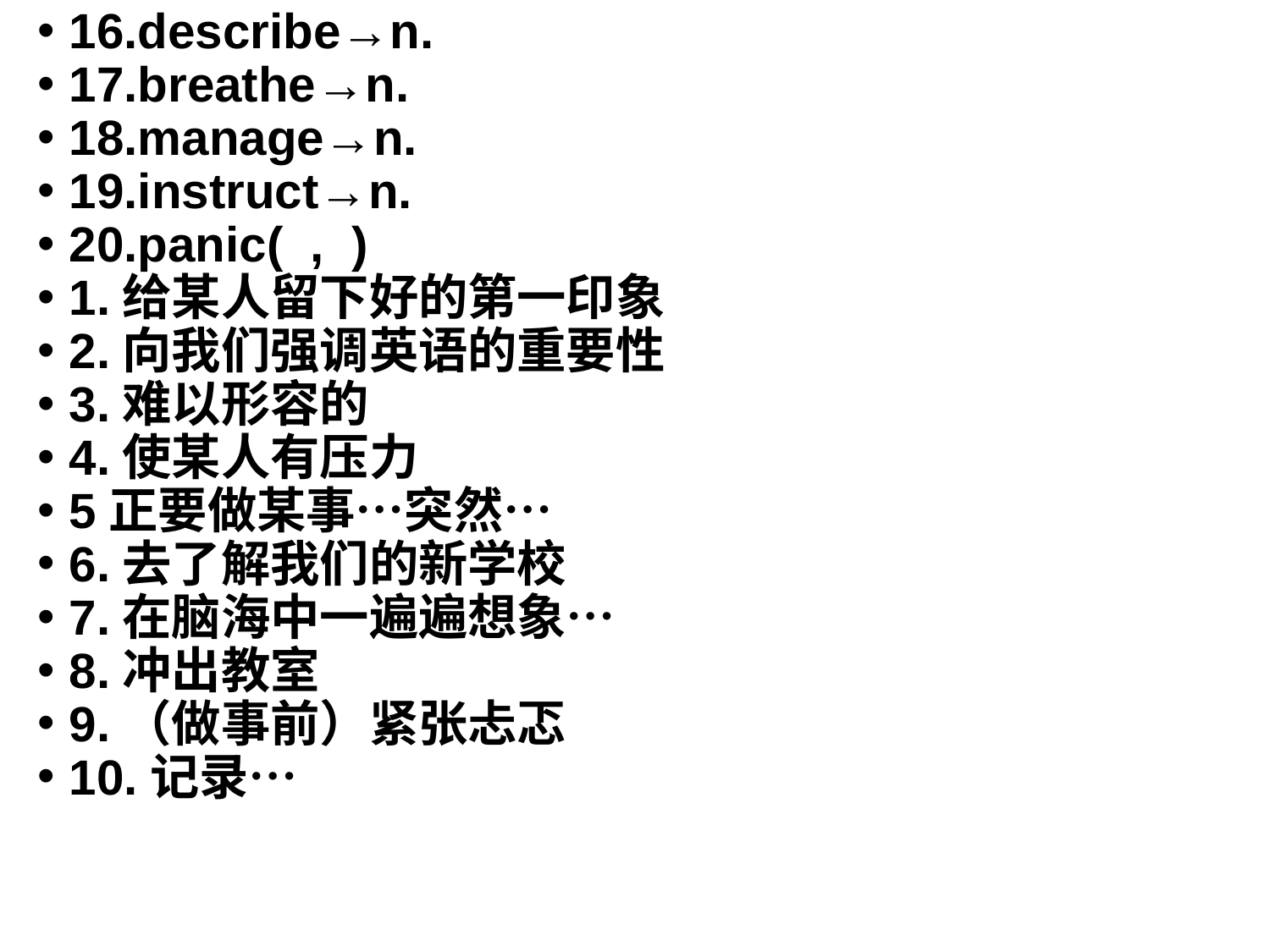

16.describe→n.
17.breathe→n.
18.manage→n.
19.instruct→n.
20.panic(  ,  )
1.给某人留下好的第一印象
2.向我们强调英语的重要性
3.难以形容的
4.使某人有压力
5正要做某事…突然…
6.去了解我们的新学校
7.在脑海中一遍遍想象…
8.冲出教室
9.（做事前）紧张忐忑
10.记录…